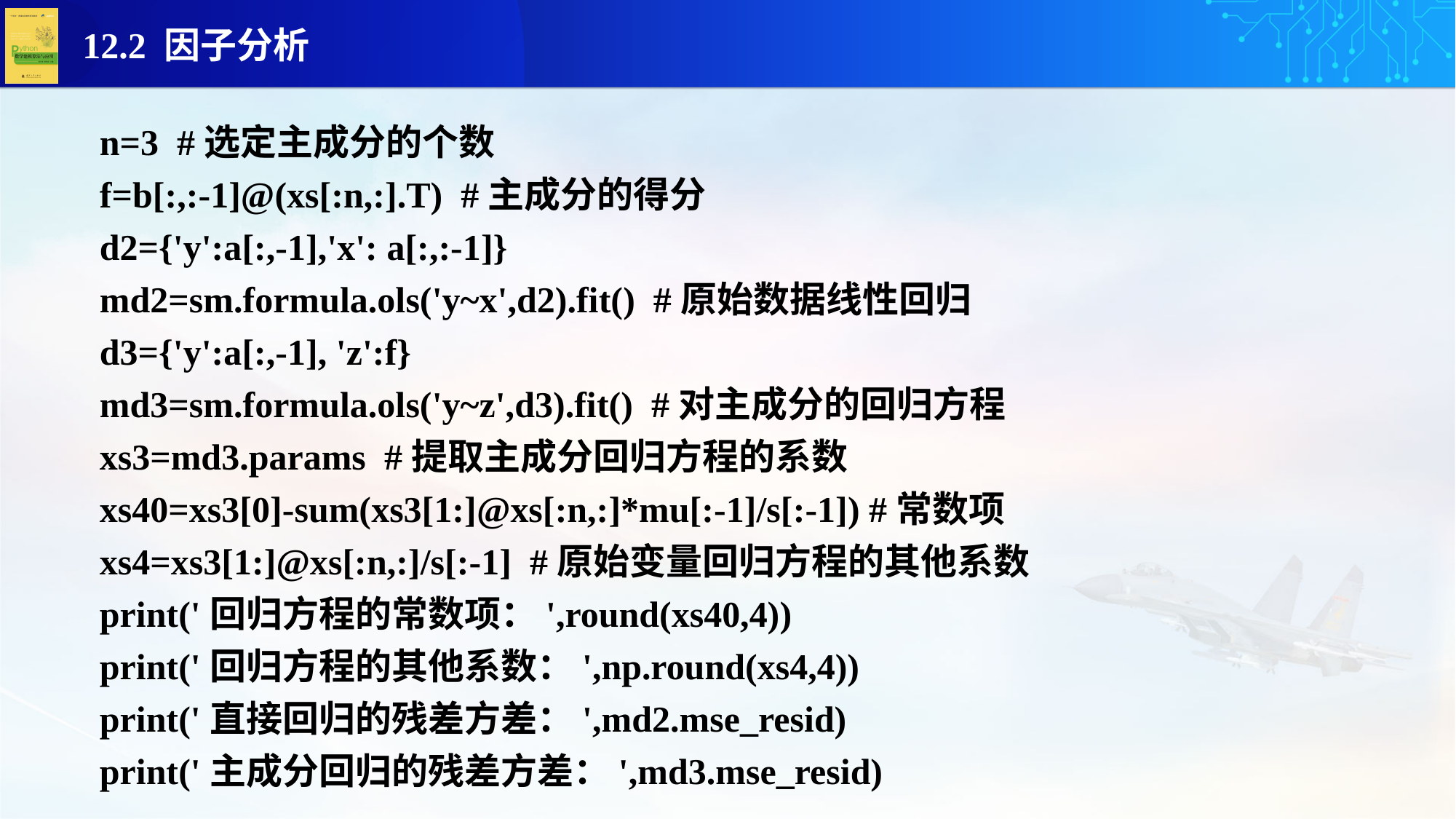

n=3  #选定主成分的个数
f=b[:,:-1]@(xs[:n,:].T)  #主成分的得分
d2={'y':a[:,-1],'x': a[:,:-1]}
md2=sm.formula.ols('y~x',d2).fit()  #原始数据线性回归
d3={'y':a[:,-1], 'z':f}
md3=sm.formula.ols('y~z',d3).fit()  #对主成分的回归方程
xs3=md3.params  #提取主成分回归方程的系数
xs40=xs3[0]-sum(xs3[1:]@xs[:n,:]*mu[:-1]/s[:-1]) #常数项
xs4=xs3[1:]@xs[:n,:]/s[:-1]  #原始变量回归方程的其他系数
print('回归方程的常数项：',round(xs40,4))
print('回归方程的其他系数：',np.round(xs4,4))
print('直接回归的残差方差：',md2.mse_resid)
print('主成分回归的残差方差：',md3.mse_resid)